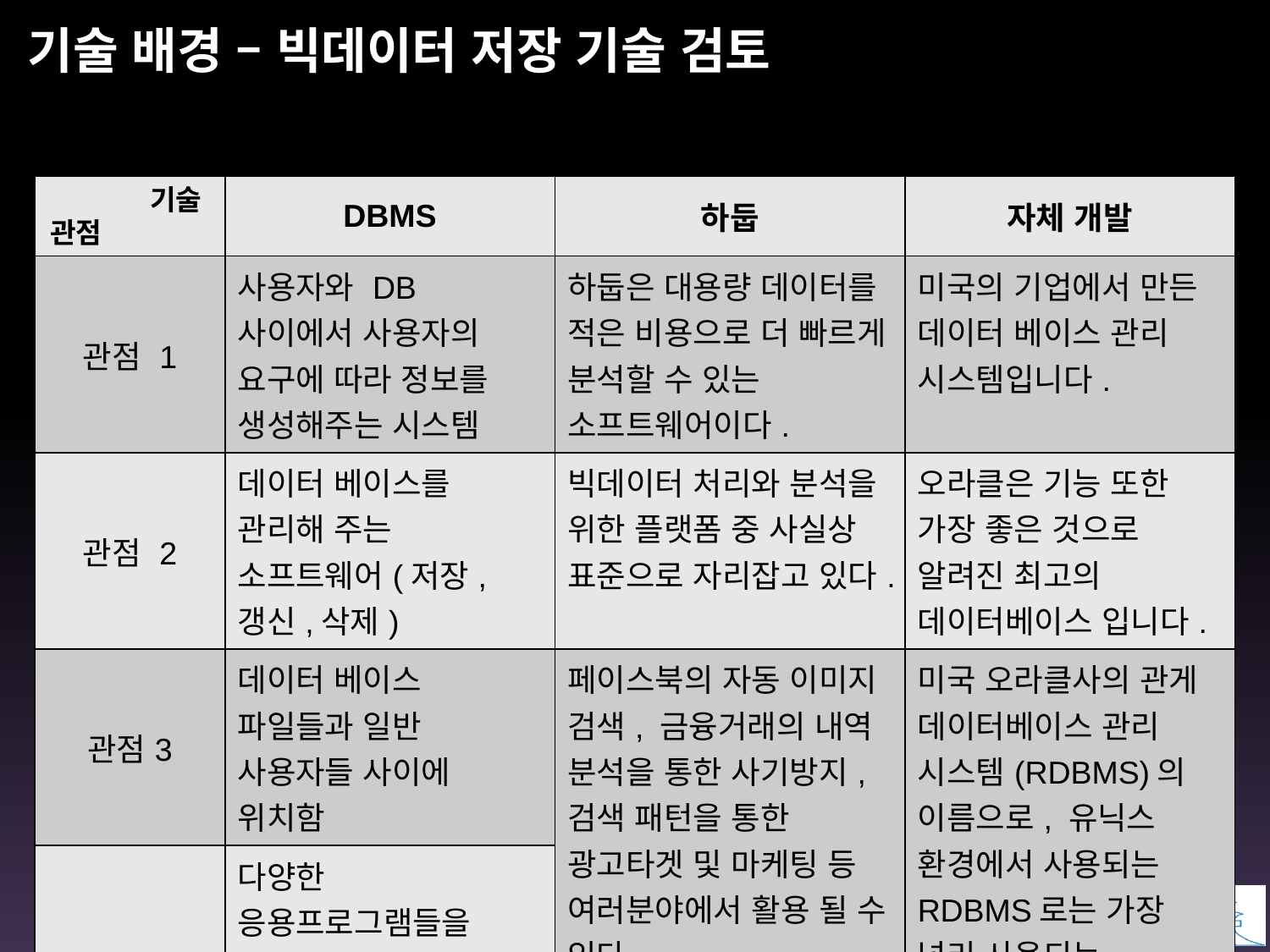

# 기술 배경 – 빅데이터 저장 기술 검토
|  | DBMS | 하둡 | 자체 개발 |
| --- | --- | --- | --- |
| 관점 1 | 사용자와 DB 사이에서 사용자의 요구에 따라 정보를 생성해주는 시스템 | 하둡은 대용량 데이터를 적은 비용으로 더 빠르게 분석할 수 있는 소프트웨어이다. | 미국의 기업에서 만든 데이터 베이스 관리 시스템입니다. |
| 관점 2 | 데이터 베이스를 관리해 주는 소프트웨어(저장,갱신,삭제) | 빅데이터 처리와 분석을 위한 플랫폼 중 사실상 표준으로 자리잡고 있다. | 오라클은 기능 또한 가장 좋은 것으로 알려진 최고의 데이터베이스 입니다. |
| 관점3 | 데이터 베이스 파일들과 일반 사용자들 사이에 위치함 | 페이스북의 자동 이미지 검색, 금융거래의 내역 분석을 통한 사기방지, 검색 패턴을 통한 광고타겟 및 마케팅 등 여러분야에서 활용 될 수 있다. | 미국 오라클사의 관게 데이터베이스 관리 시스템(RDBMS)의 이름으로, 유닉스 환경에서 사용되는 RDBMS로는 가장 널리 사용되는 제품이다. |
| 관점4 | 다양한 응용프로그램들을 연동하여 데이터 베이스를 접속할 수 있도록 지원 |  |  |
기술
관점
5